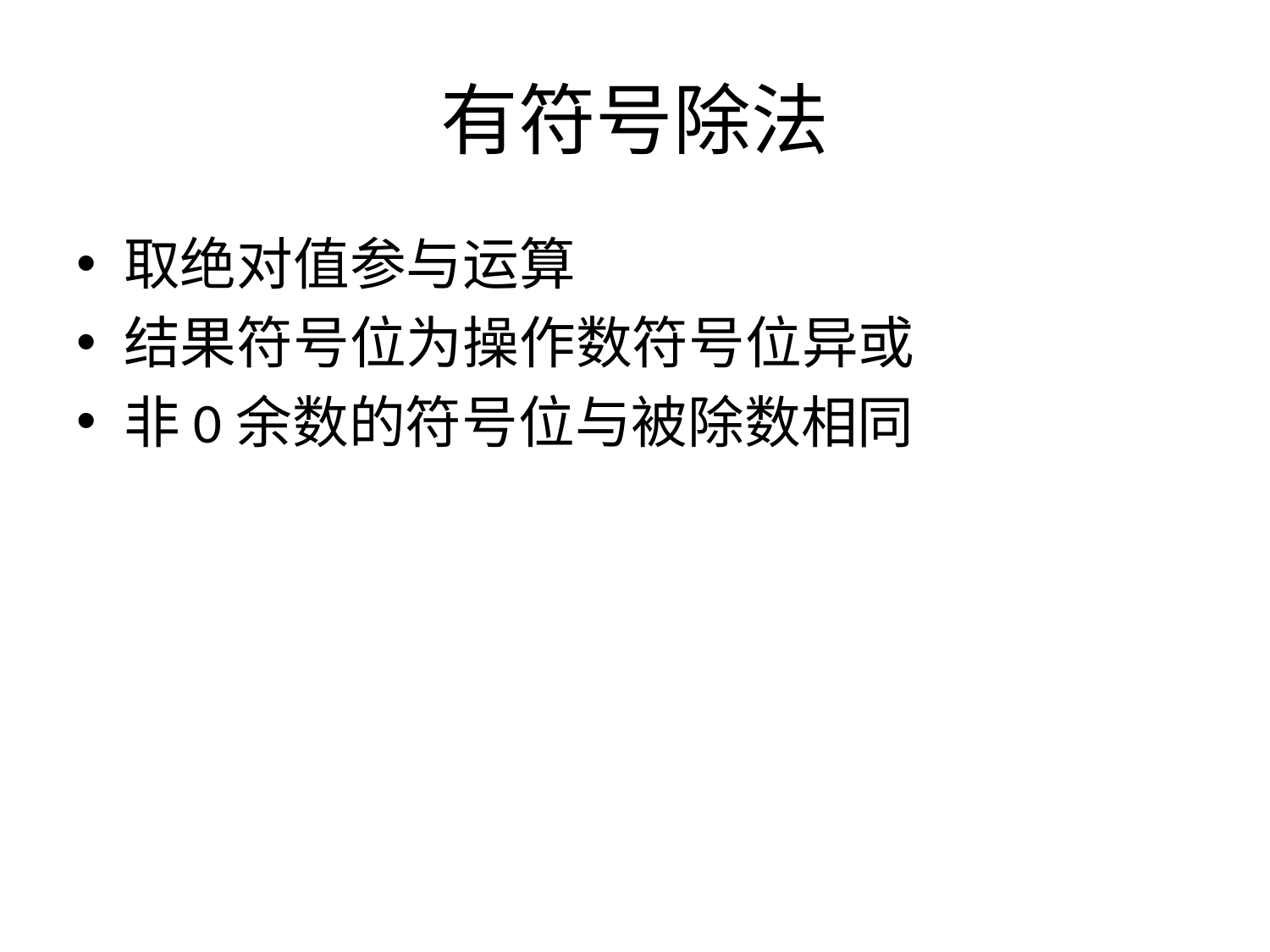

# 有符号除法
取绝对值参与运算
结果符号位为操作数符号位异或
非0余数的符号位与被除数相同